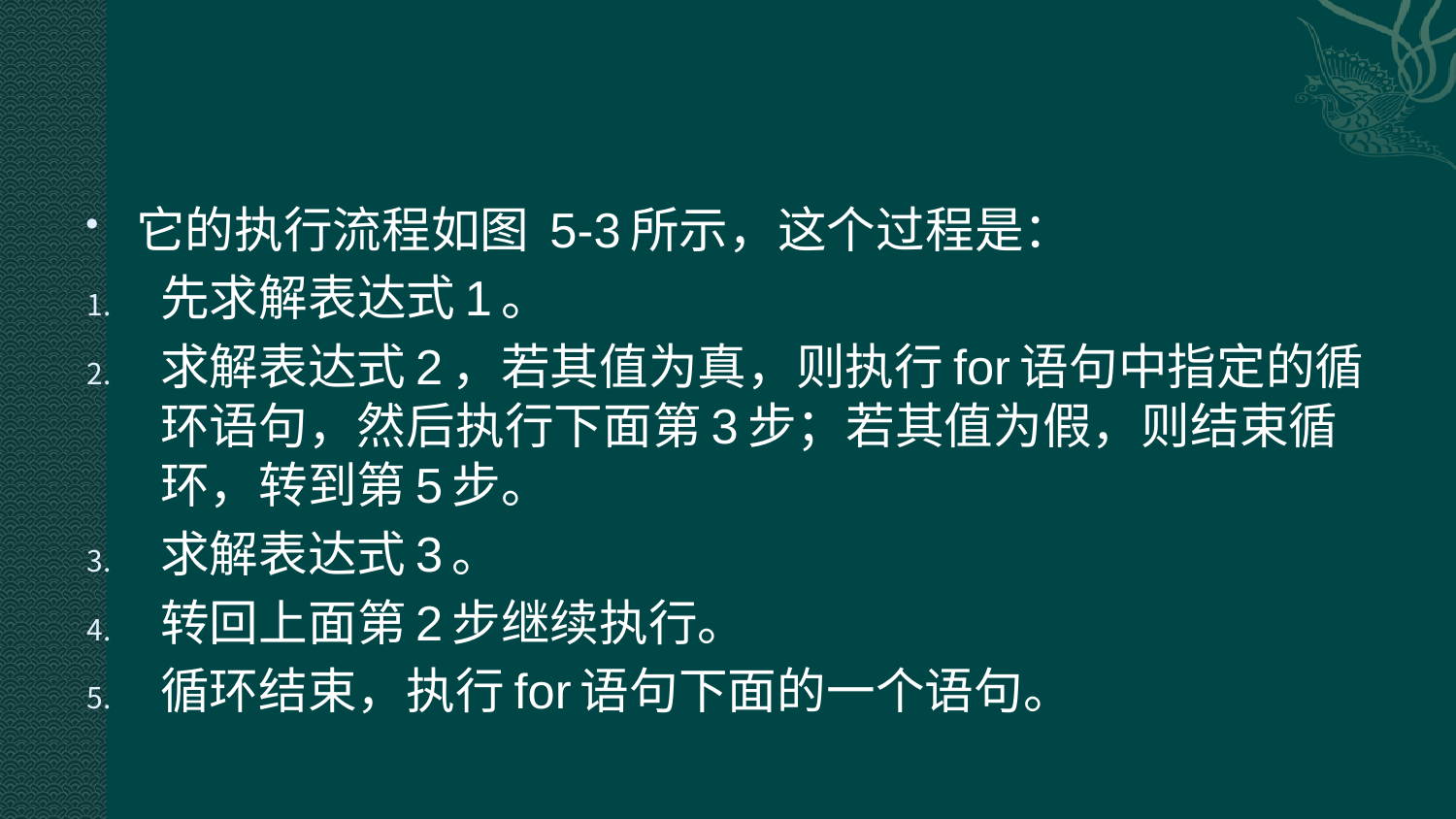

#
它的执行流程如图 5-3所示，这个过程是：
先求解表达式1。
求解表达式2，若其值为真，则执行for语句中指定的循环语句，然后执行下面第3步；若其值为假，则结束循环，转到第5步。
求解表达式3。
转回上面第2步继续执行。
循环结束，执行for语句下面的一个语句。